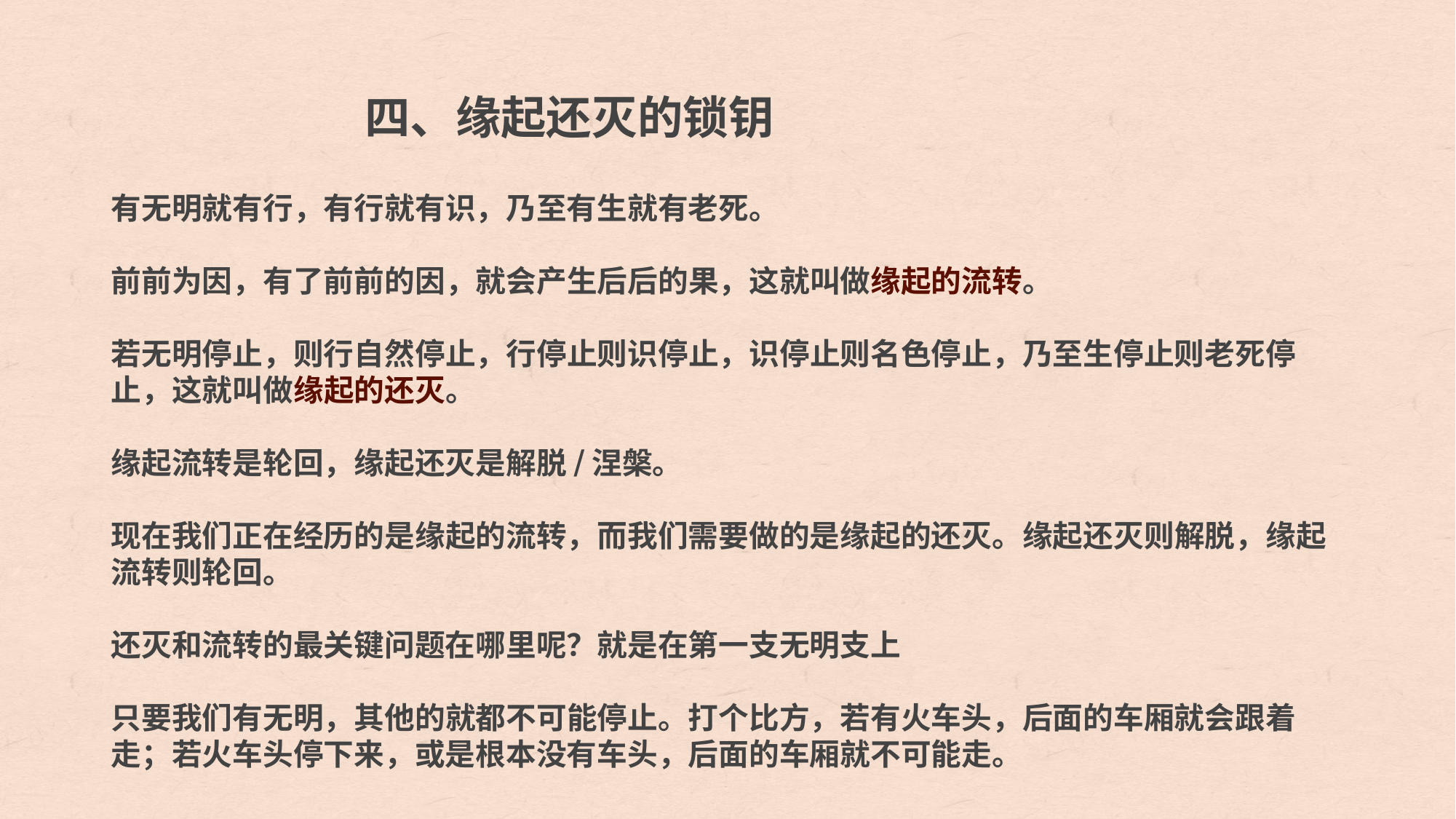

四、缘起还灭的锁钥
有无明就有行，有行就有识，乃至有生就有老死。

前前为因，有了前前的因，就会产生后后的果，这就叫做缘起的流转。

若无明停止，则行自然停止，行停止则识停止，识停止则名色停止，乃至生停止则老死停止，这就叫做缘起的还灭。

缘起流转是轮回，缘起还灭是解脱/涅槃。

现在我们正在经历的是缘起的流转，而我们需要做的是缘起的还灭。缘起还灭则解脱，缘起流转则轮回。

还灭和流转的最关键问题在哪里呢？就是在第一支无明支上

只要我们有无明，其他的就都不可能停止。打个比方，若有火车头，后面的车厢就会跟着走；若火车头停下来，或是根本没有车头，后面的车厢就不可能走。